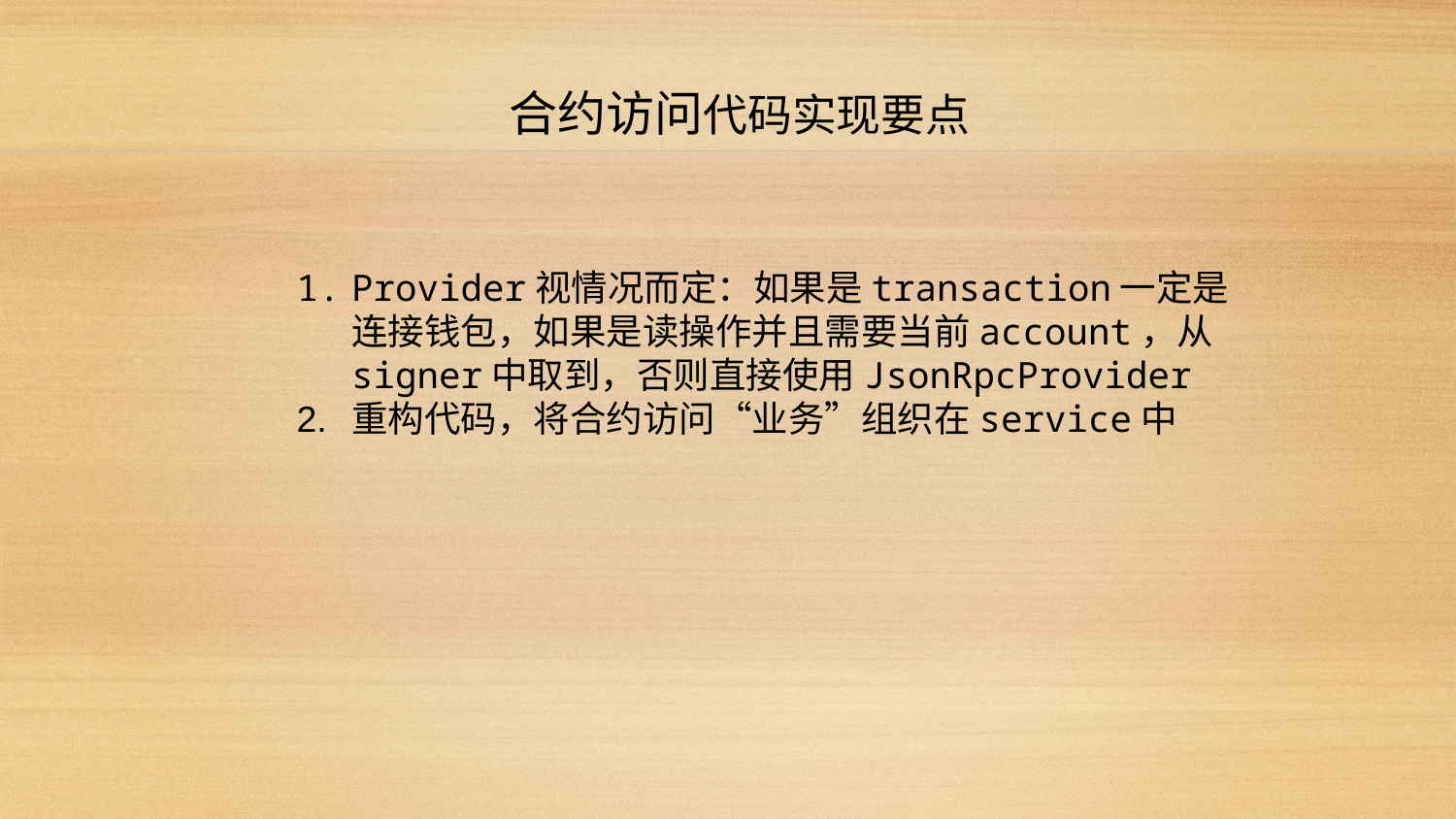

合约访问代码实现要点

Provider视情况而定：如果是transaction一定是连接钱包，如果是读操作并且需要当前account，从signer中取到，否则直接使用JsonRpcProvider
重构代码，将合约访问“业务”组织在service中